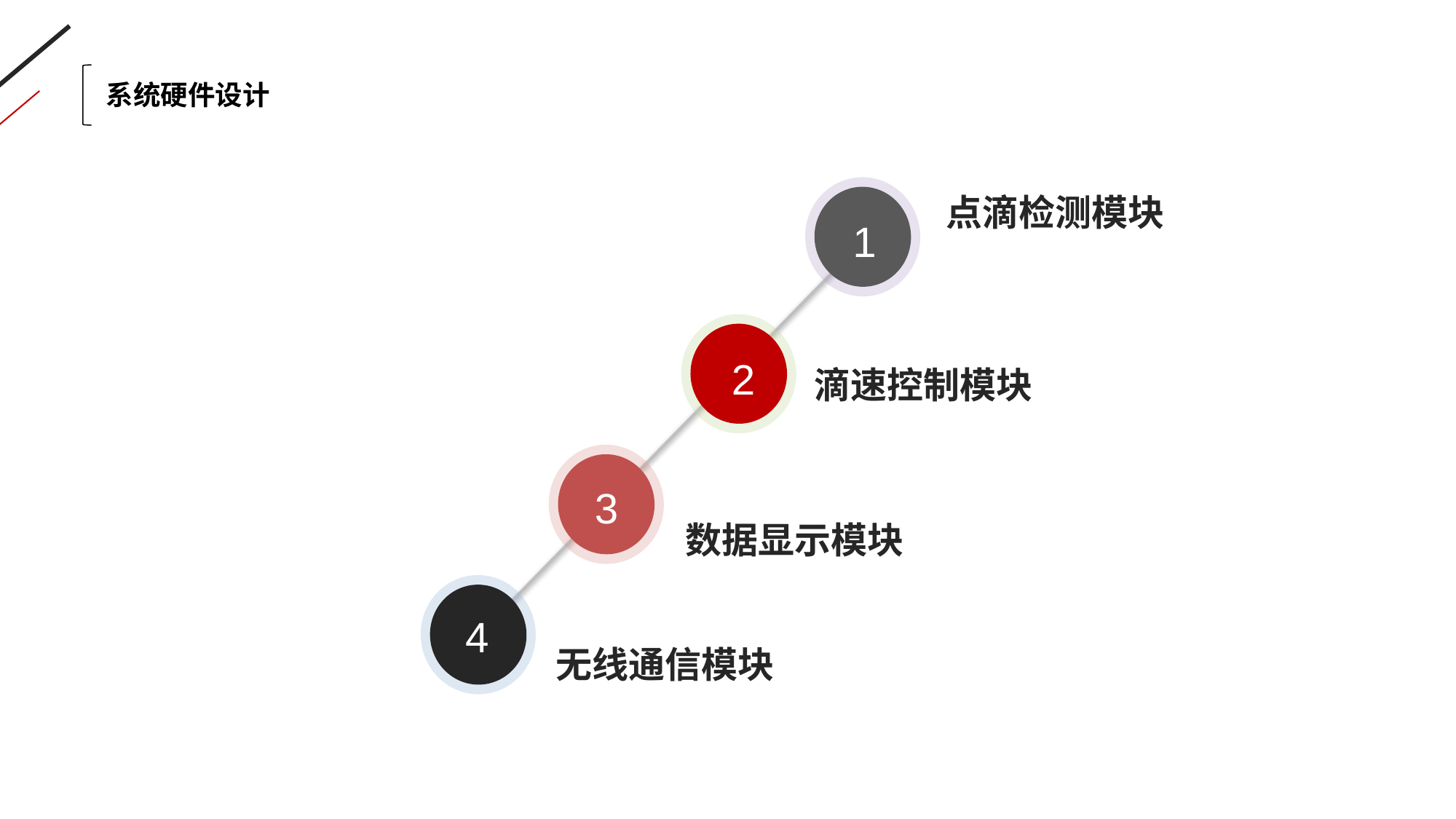

系统硬件设计
点滴检测模块

1
2
滴速控制模块
3
数据显示模块
4
无线通信模块